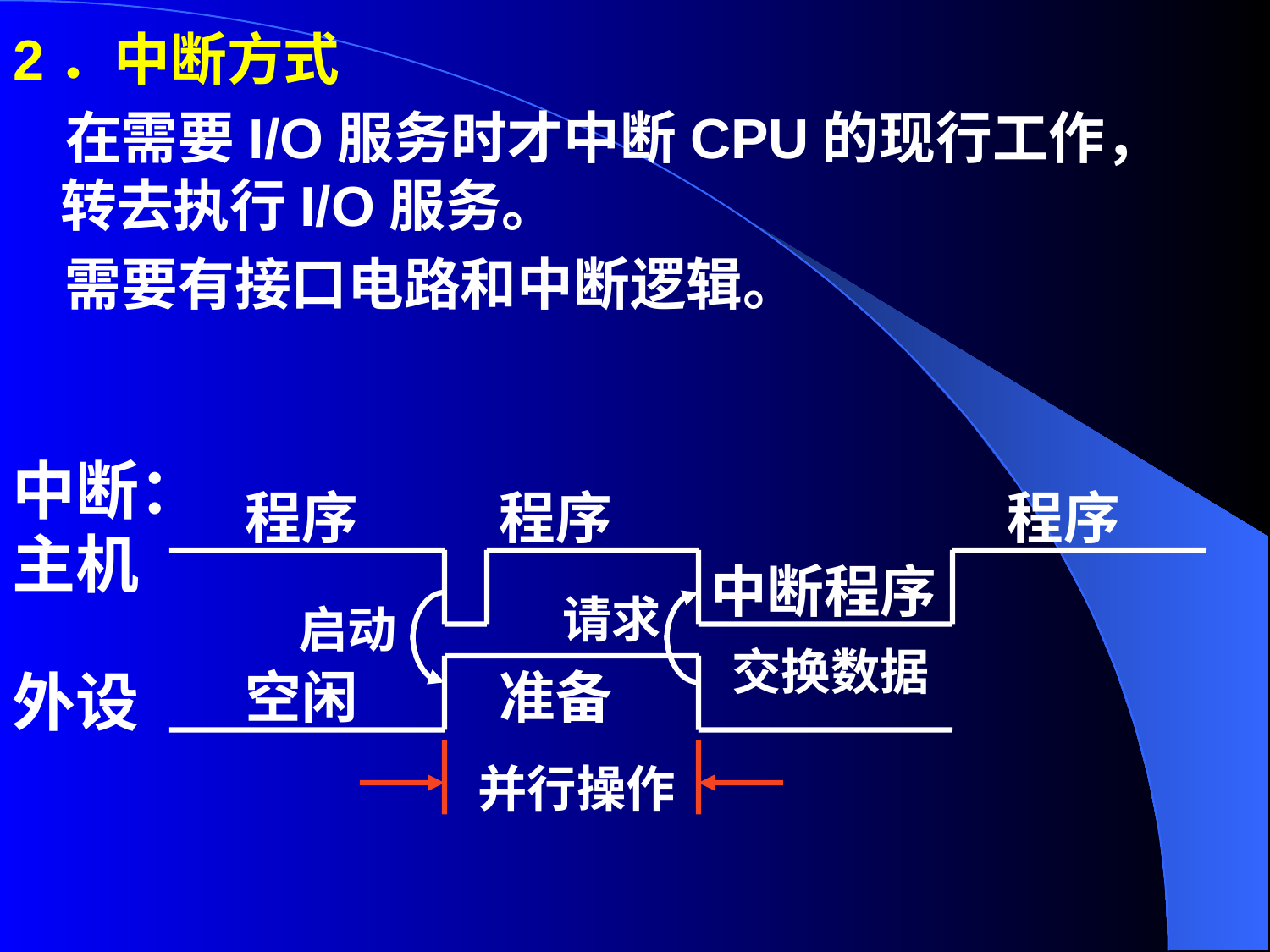

2．中断方式
   在需要I/O服务时才中断CPU的现行工作，转去执行I/O服务。
   需要有接口电路和中断逻辑。
中断：
程序
程序
程序
主机

中断程序

请求
启动

交换数据
外设
空闲

准备

并行操作

4